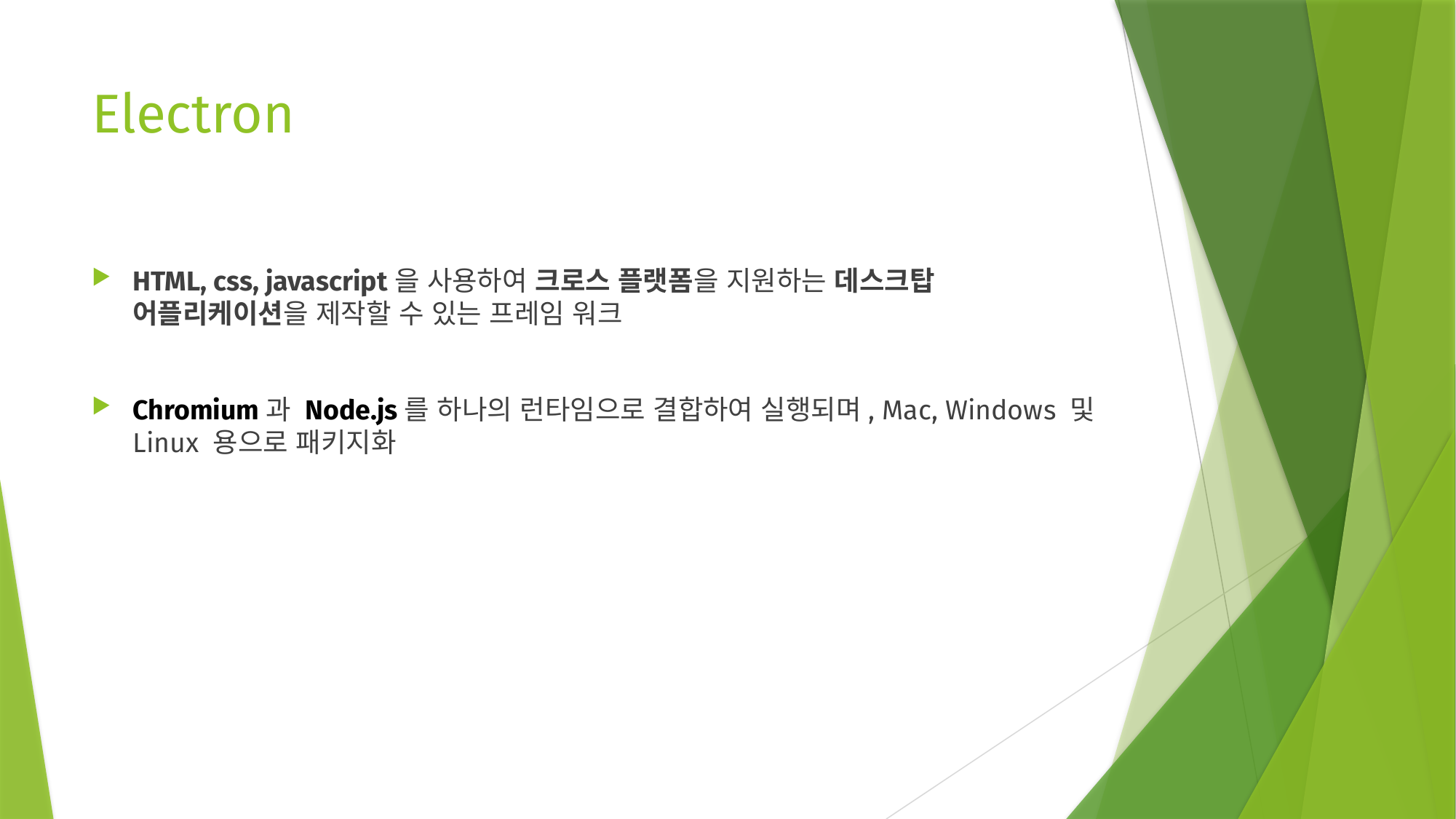

# Electron
HTML, css, javascript을 사용하여 크로스 플랫폼을 지원하는 데스크탑 어플리케이션을 제작할 수 있는 프레임 워크

Chromium과 Node.js를 하나의 런타임으로 결합하여 실행되며, Mac, Windows 및 Linux 용으로 패키지화